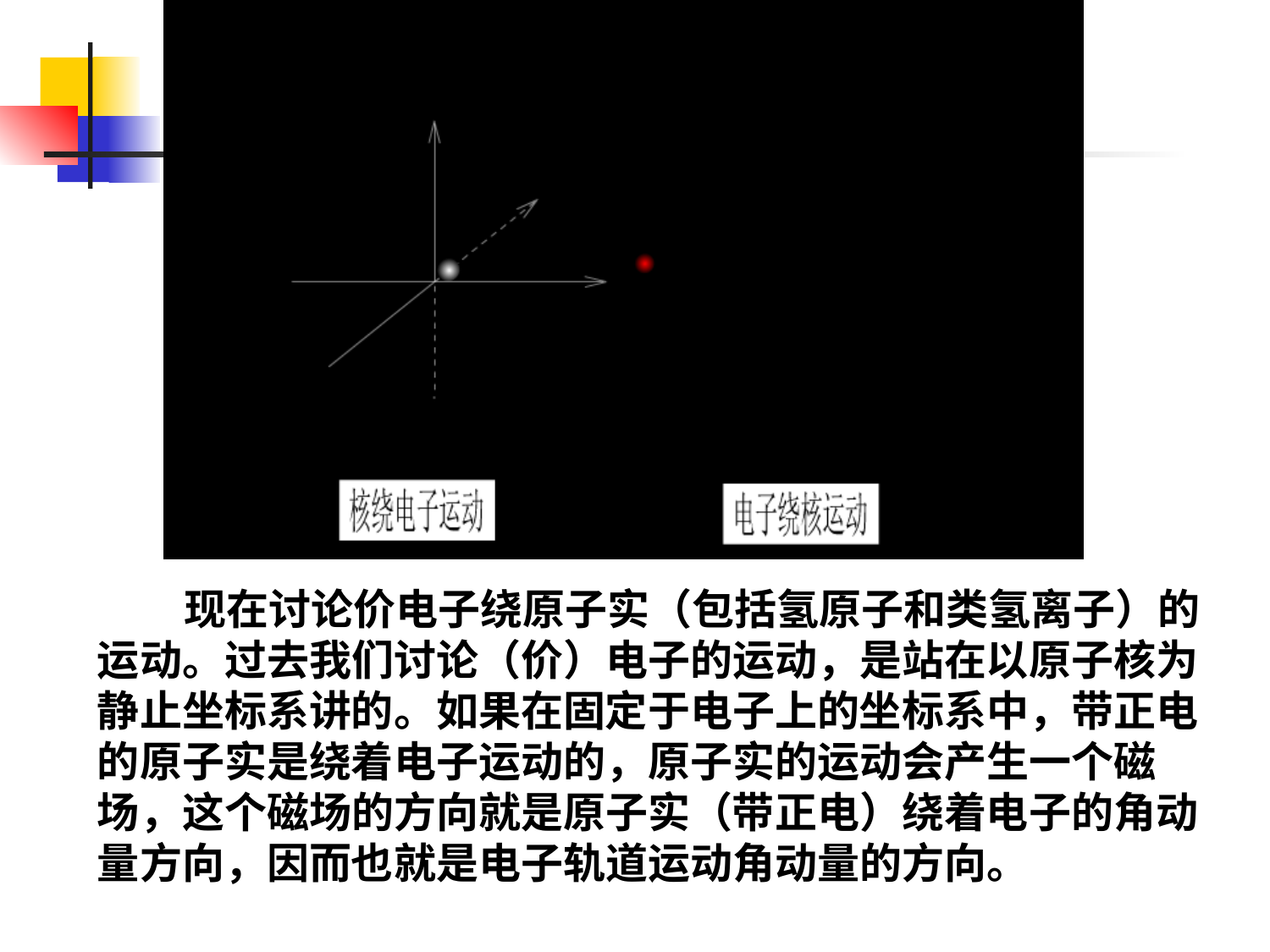

现在讨论价电子绕原子实（包括氢原子和类氢离子）的运动。过去我们讨论（价）电子的运动，是站在以原子核为静止坐标系讲的。如果在固定于电子上的坐标系中，带正电的原子实是绕着电子运动的，原子实的运动会产生一个磁场，这个磁场的方向就是原子实（带正电）绕着电子的角动量方向，因而也就是电子轨道运动角动量的方向。